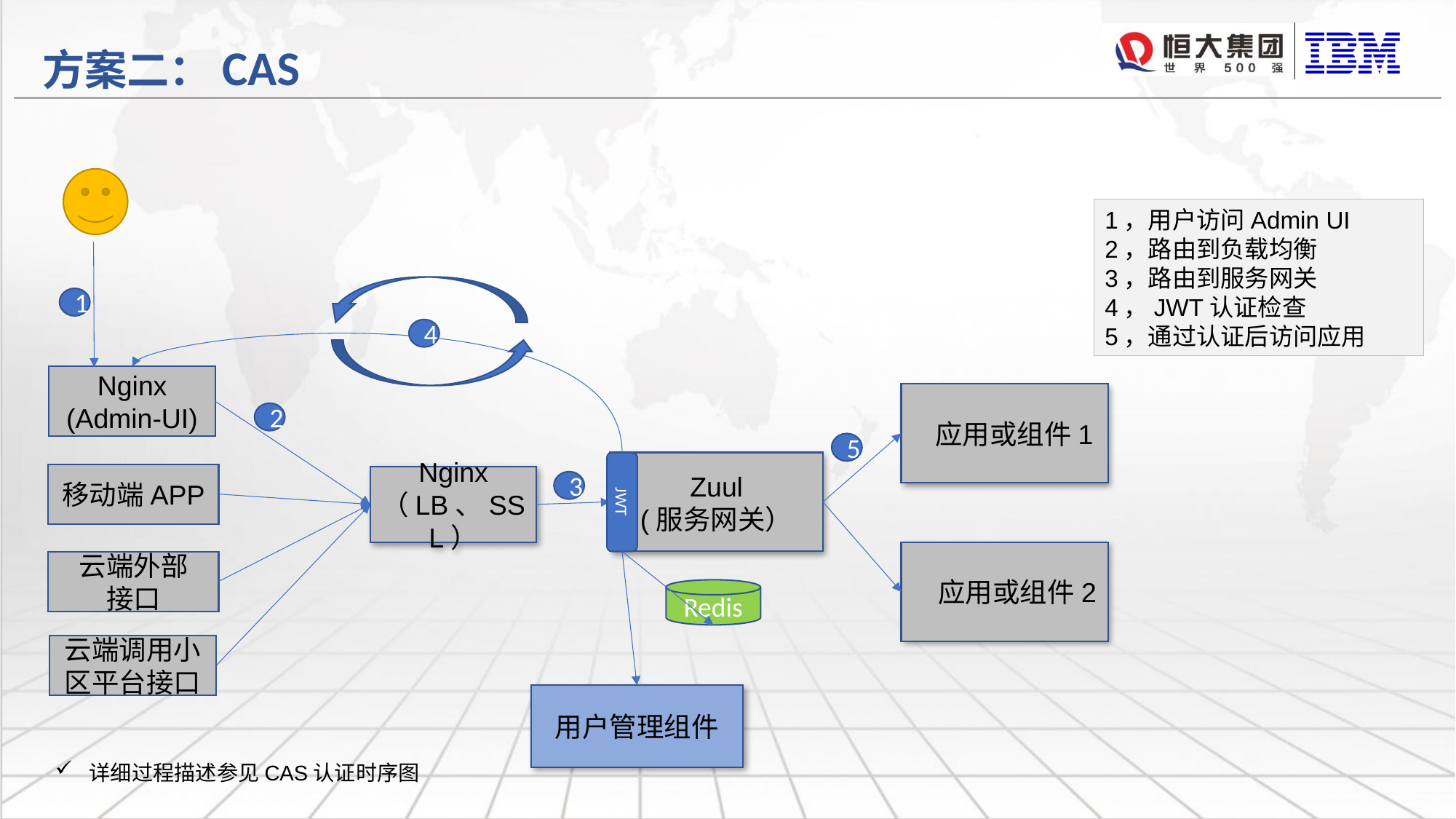

# 方案二：CAS

1，用户访问Admin UI
2，路由到负载均衡
3，路由到服务网关
4，JWT认证检查
5，通过认证后访问应用

1
4

Nginx
(Admin-UI)
  应用或组件1
2
5
JWT
Zuul
(服务网关）
移动端APP
Nginx
（LB、SSL）
3
   应用或组件2
云端外部
接口
Redis
云端调用小区平台接口
用户管理组件
详细过程描述参见CAS认证时序图